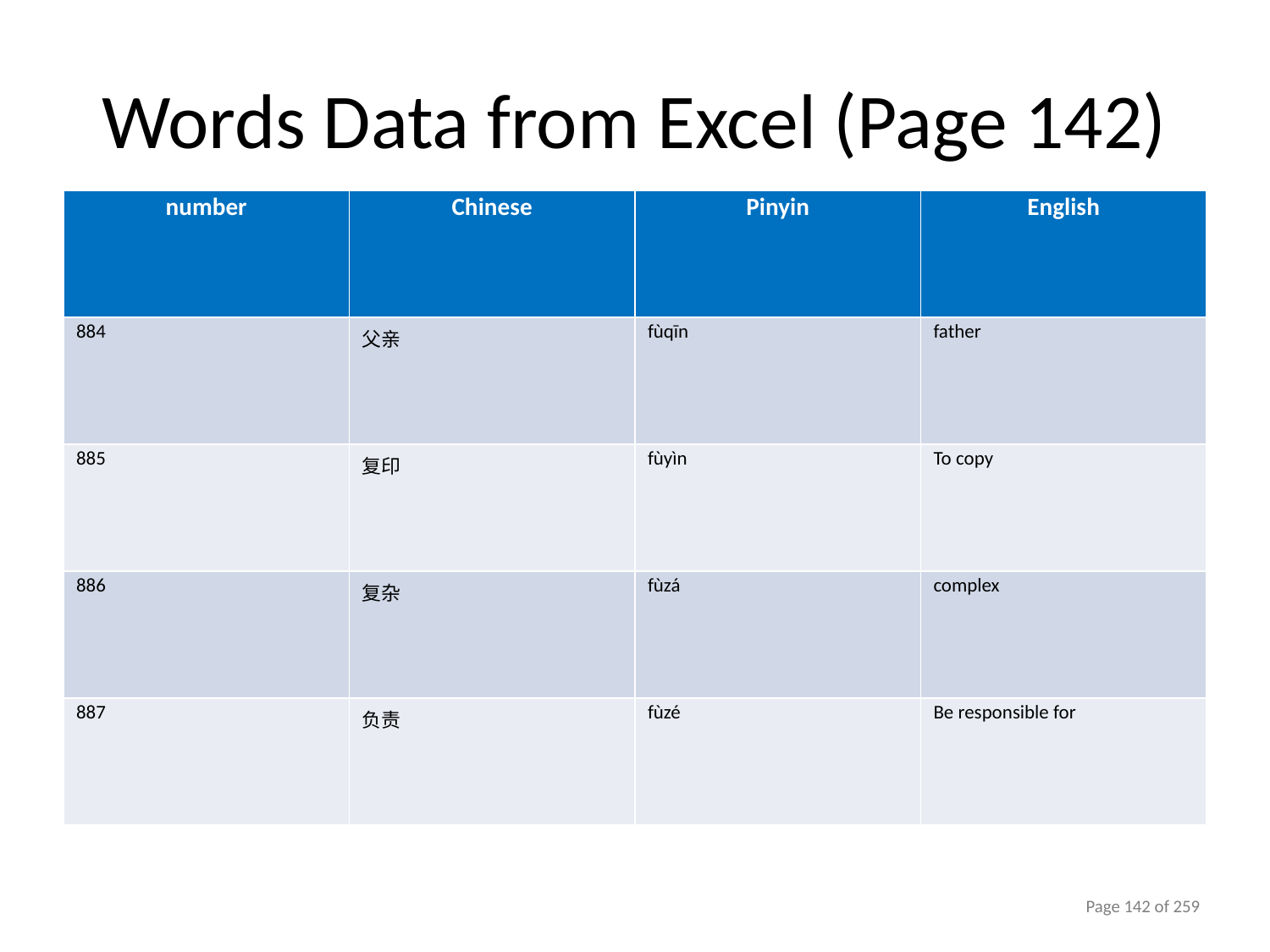

# Words Data from Excel (Page 142)
| number | Chinese | Pinyin | English |
| --- | --- | --- | --- |
| 884 | 父亲 | fùqīn | father |
| 885 | 复印 | fùyìn | To copy |
| 886 | 复杂 | fùzá | complex |
| 887 | 负责 | fùzé | Be responsible for |

Page 142 of 259